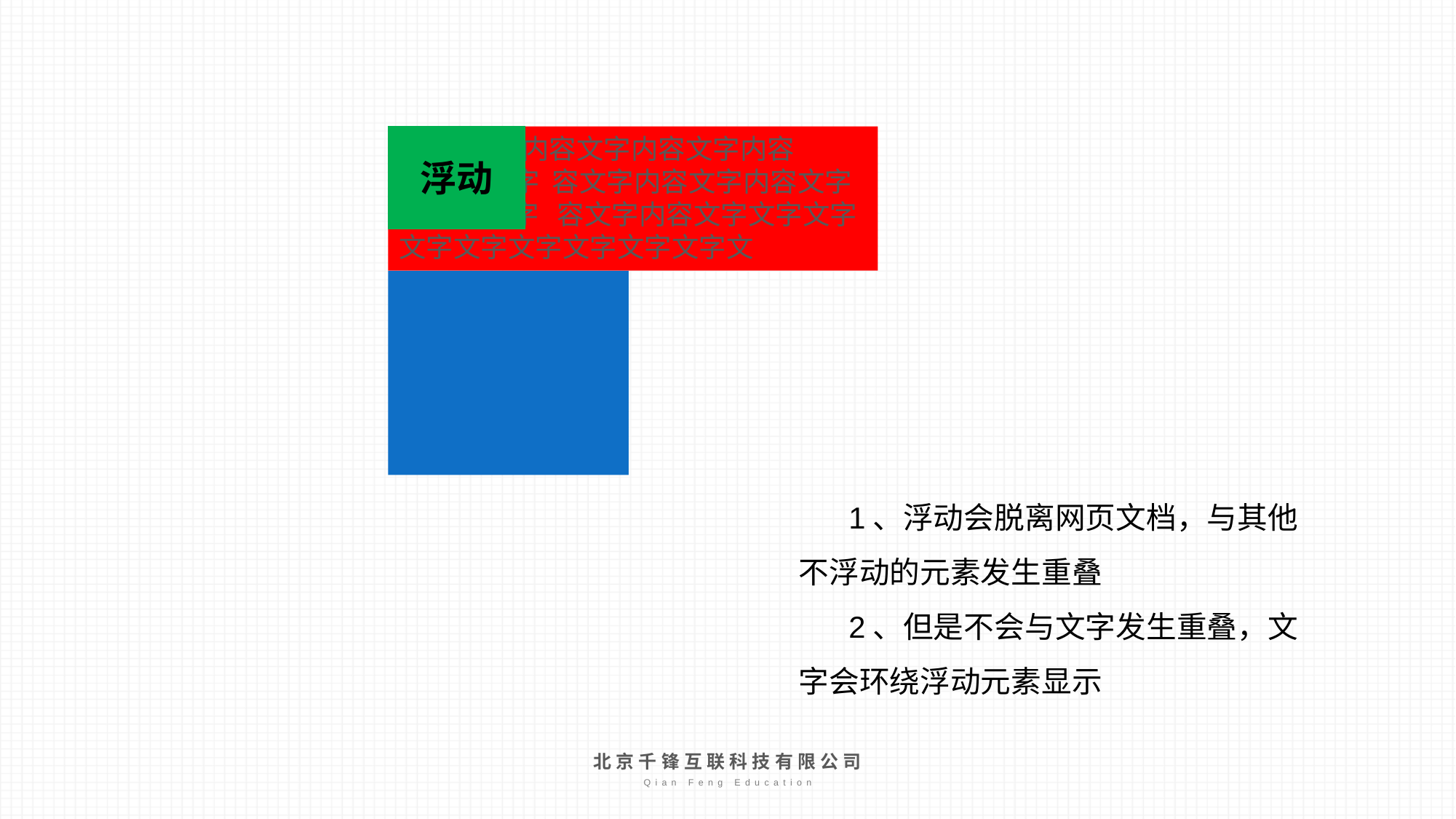

浮动
          文字内容文字内容文字内容                  文        字  容文字内容文字内容文字        内容文字   容文字内容文字文字文字文字文字文字文字文字文字文

      1、浮动会脱离网页文档，与其他不浮动的元素发生重叠
      2、但是不会与文字发生重叠，文字会环绕浮动元素显示
北京千锋互联科技有限公司
Qian Feng Education